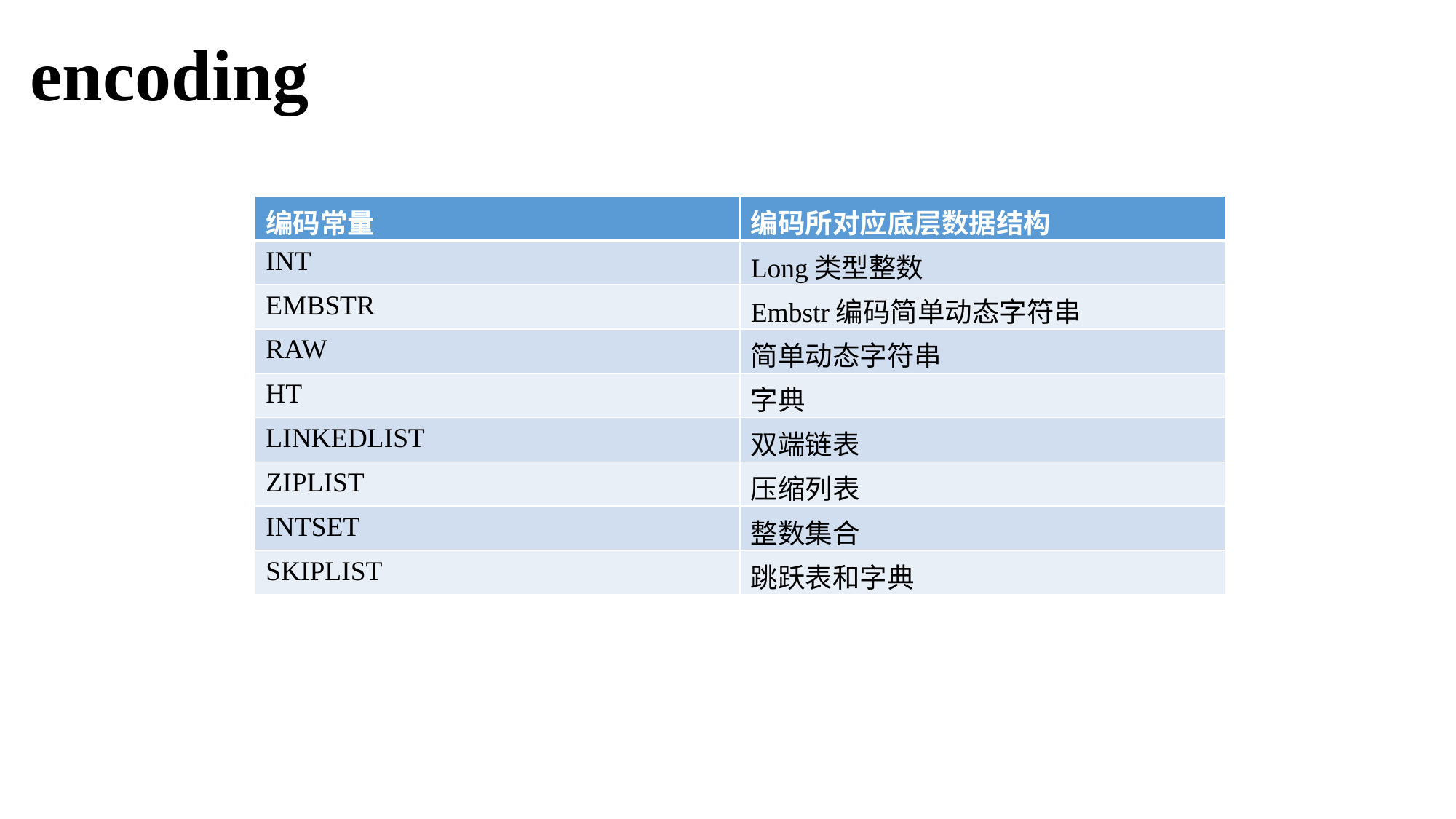

encoding
| 编码常量 | 编码所对应底层数据结构 |
| --- | --- |
| INT | Long类型整数 |
| EMBSTR | Embstr编码简单动态字符串 |
| RAW | 简单动态字符串 |
| HT | 字典 |
| LINKEDLIST | 双端链表 |
| ZIPLIST | 压缩列表 |
| INTSET | 整数集合 |
| SKIPLIST | 跳跃表和字典 |